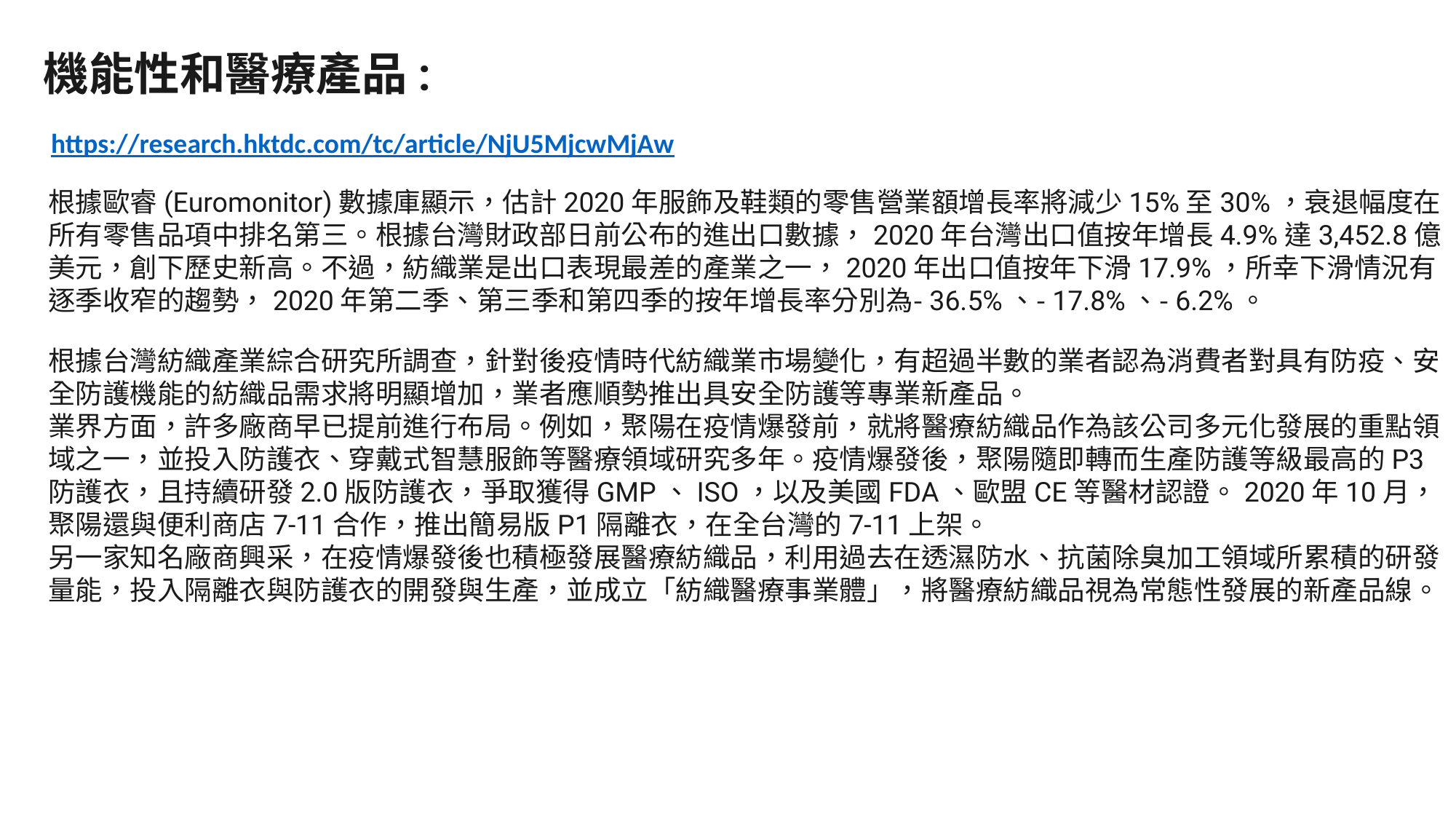

機能性和醫療產品:
https://research.hktdc.com/tc/article/NjU5MjcwMjAw
根據歐睿(Euromonitor)數據庫顯示，估計2020年服飾及鞋類的零售營業額增長率將減少15%至30%，衰退幅度在所有零售品項中排名第三。根據台灣財政部日前公布的進出口數據，2020年台灣出口值按年增長4.9%達3,452.8億美元，創下歷史新高。不過，紡織業是出口表現最差的產業之一，2020年出口值按年下滑17.9%，所幸下滑情況有逐季收窄的趨勢，2020年第二季、第三季和第四季的按年增長率分別為‑36.5%、‑17.8%、‑6.2%。
根據台灣紡織產業綜合研究所調查，針對後疫情時代紡織業市場變化，有超過半數的業者認為消費者對具有防疫、安全防護機能的紡織品需求將明顯增加，業者應順勢推出具安全防護等專業新產品。
業界方面，許多廠商早已提前進行布局。例如，聚陽在疫情爆發前，就將醫療紡織品作為該公司多元化發展的重點領域之一，並投入防護衣、穿戴式智慧服飾等醫療領域研究多年。疫情爆發後，聚陽隨即轉而生產防護等級最高的P3防護衣，且持續研發2.0版防護衣，爭取獲得GMP、ISO，以及美國FDA、歐盟CE等醫材認證。2020年10月，聚陽還與便利商店7‑11合作，推出簡易版P1隔離衣，在全台灣的7‑11上架。
另一家知名廠商興采，在疫情爆發後也積極發展醫療紡織品，利用過去在透濕防水、抗菌除臭加工領域所累積的研發量能，投入隔離衣與防護衣的開發與生產，並成立「紡織醫療事業體」，將醫療紡織品視為常態性發展的新產品線。